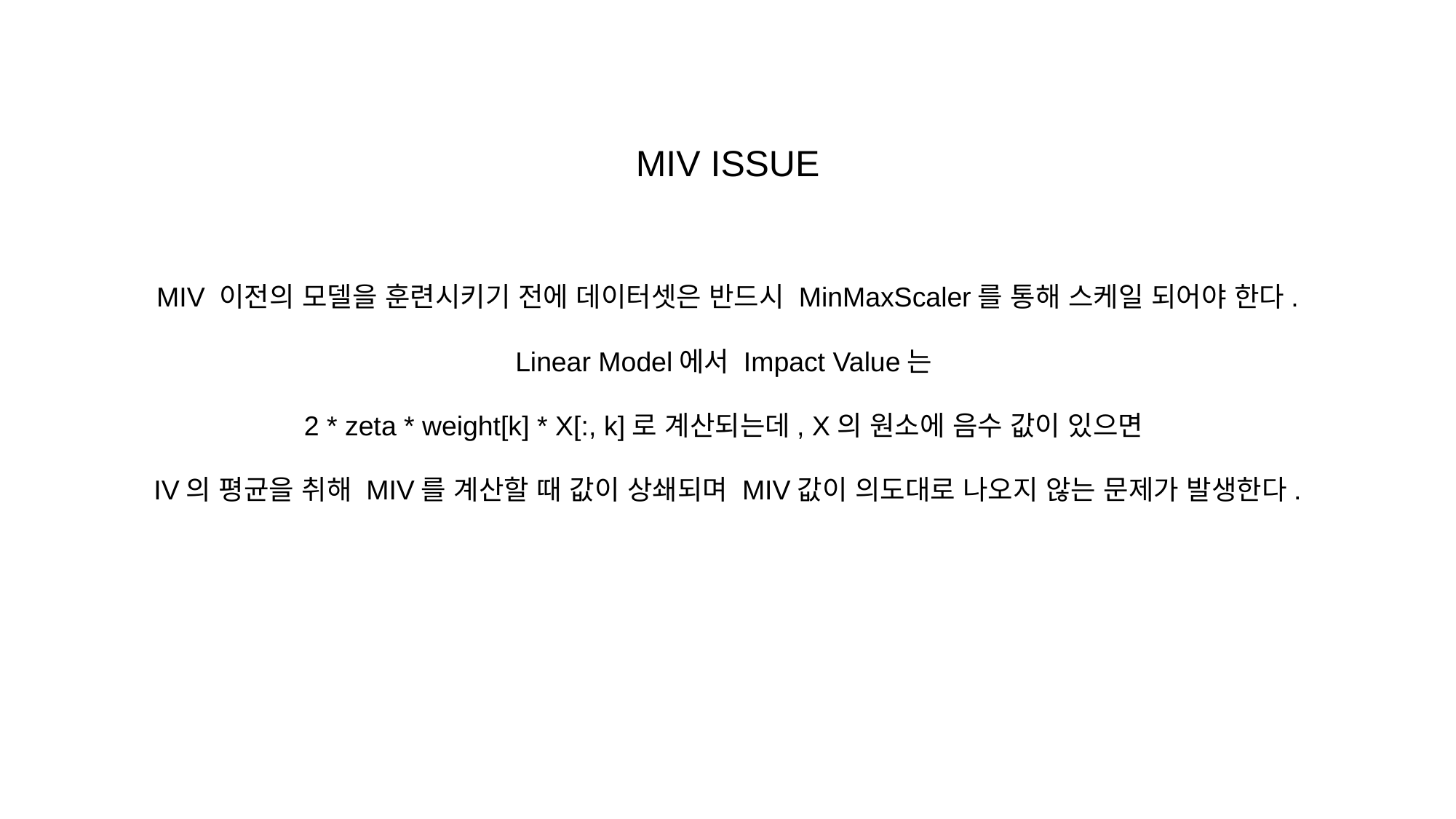

MIV ISSUE

MIV 이전의 모델을 훈련시키기 전에 데이터셋은 반드시 MinMaxScaler를 통해 스케일 되어야 한다.
Linear Model에서 Impact Value는
2 * zeta * weight[k] * X[:, k]로 계산되는데, X의 원소에 음수 값이 있으면
IV의 평균을 취해 MIV를 계산할 때 값이 상쇄되며 MIV값이 의도대로 나오지 않는 문제가 발생한다.